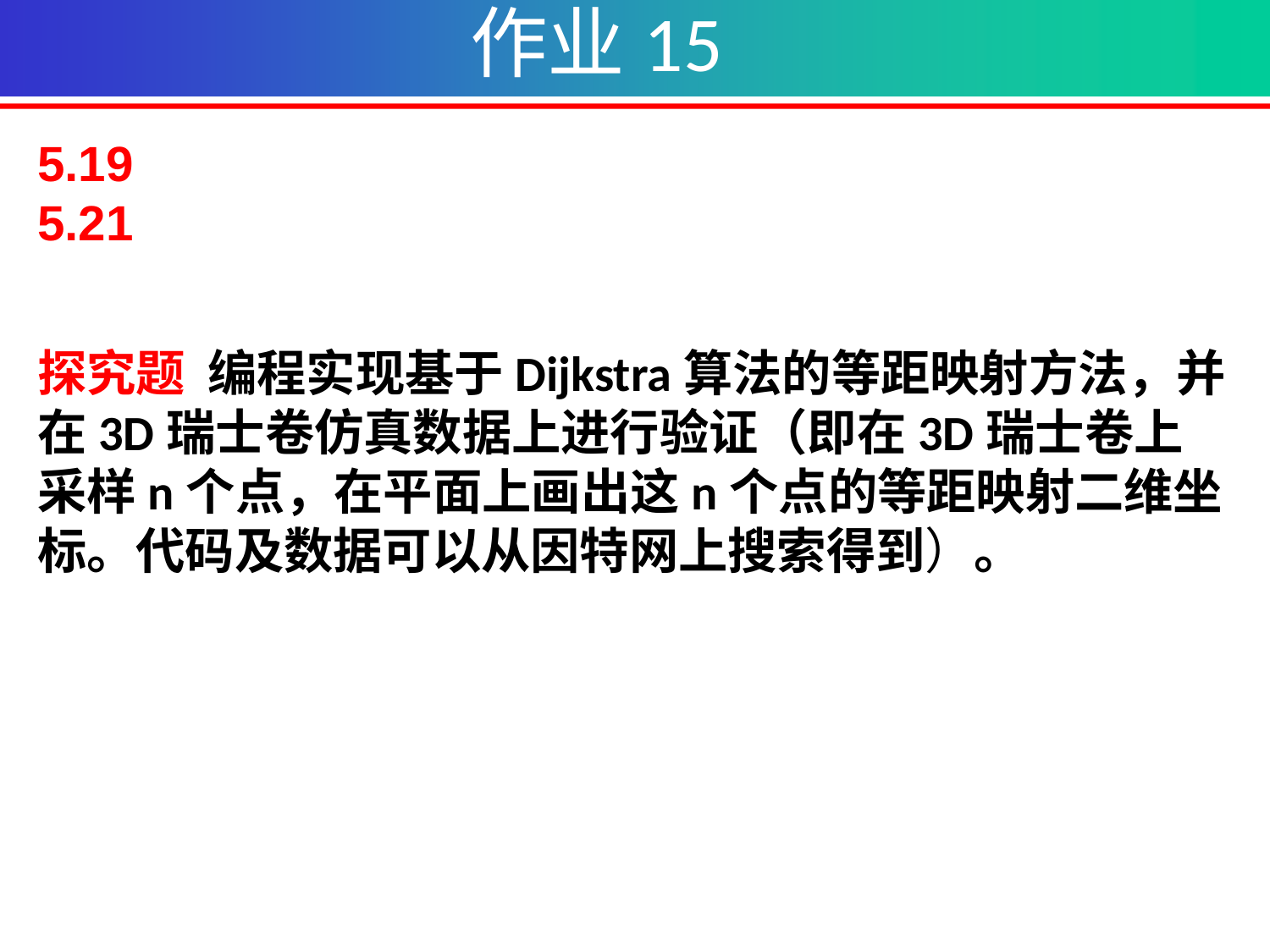

作业15
5.19
5.21
探究题  编程实现基于Dijkstra算法的等距映射方法，并在3D瑞士卷仿真数据上进行验证（即在3D瑞士卷上采样n个点，在平面上画出这n个点的等距映射二维坐标。代码及数据可以从因特网上搜索得到）。